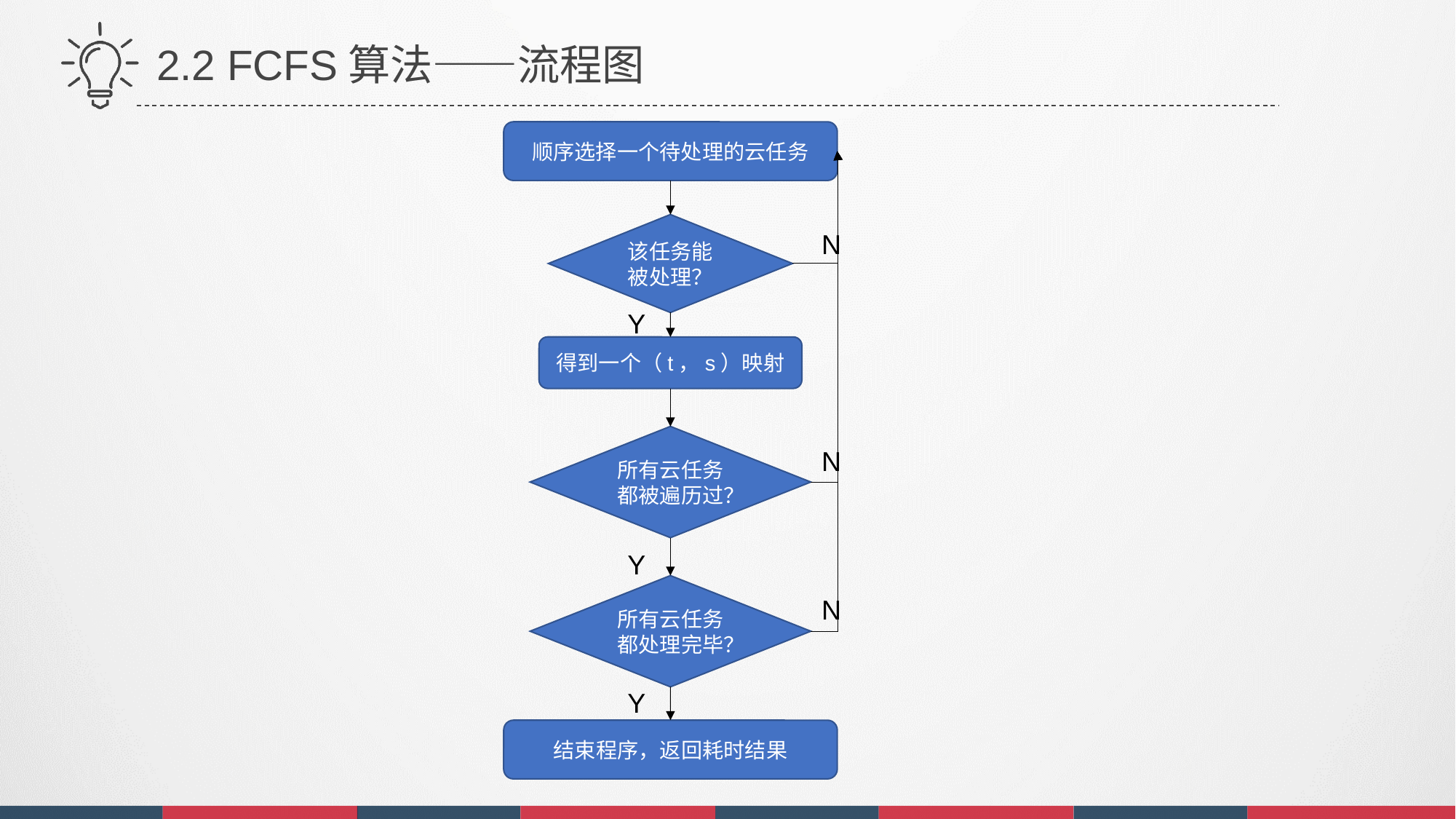

2.2 FCFS算法——流程图
顺序选择一个待处理的云任务
该任务能被处理？
N
Y
得到一个（t，s）映射
所有云任务都被遍历过？
N
Y
所有云任务都处理完毕？
N
Y
结束程序，返回耗时结果